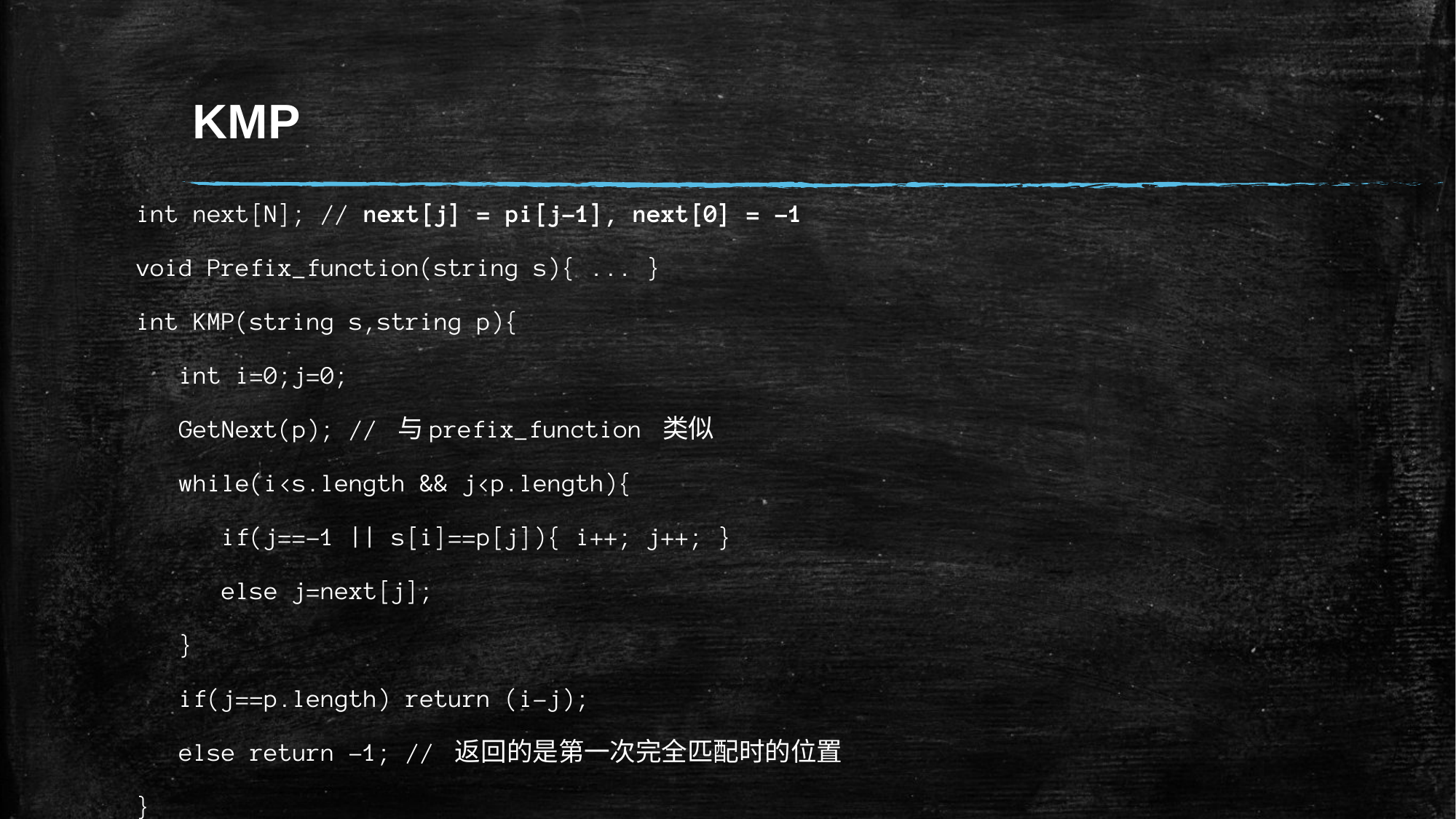

# KMP
int next[N]; // next[j] = pi[j-1], next[0] = -1
void Prefix_function(string s){ ... }
int KMP(string s,string p){
   int i=0;j=0;
   GetNext(p); // 与prefix_function 类似
   while(i<s.length && j<p.length){
      if(j==-1 || s[i]==p[j]){ i++; j++; }
      else j=next[j];
   }
   if(j==p.length) return (i-j);
   else return -1; // 返回的是第一次完全匹配时的位置
}